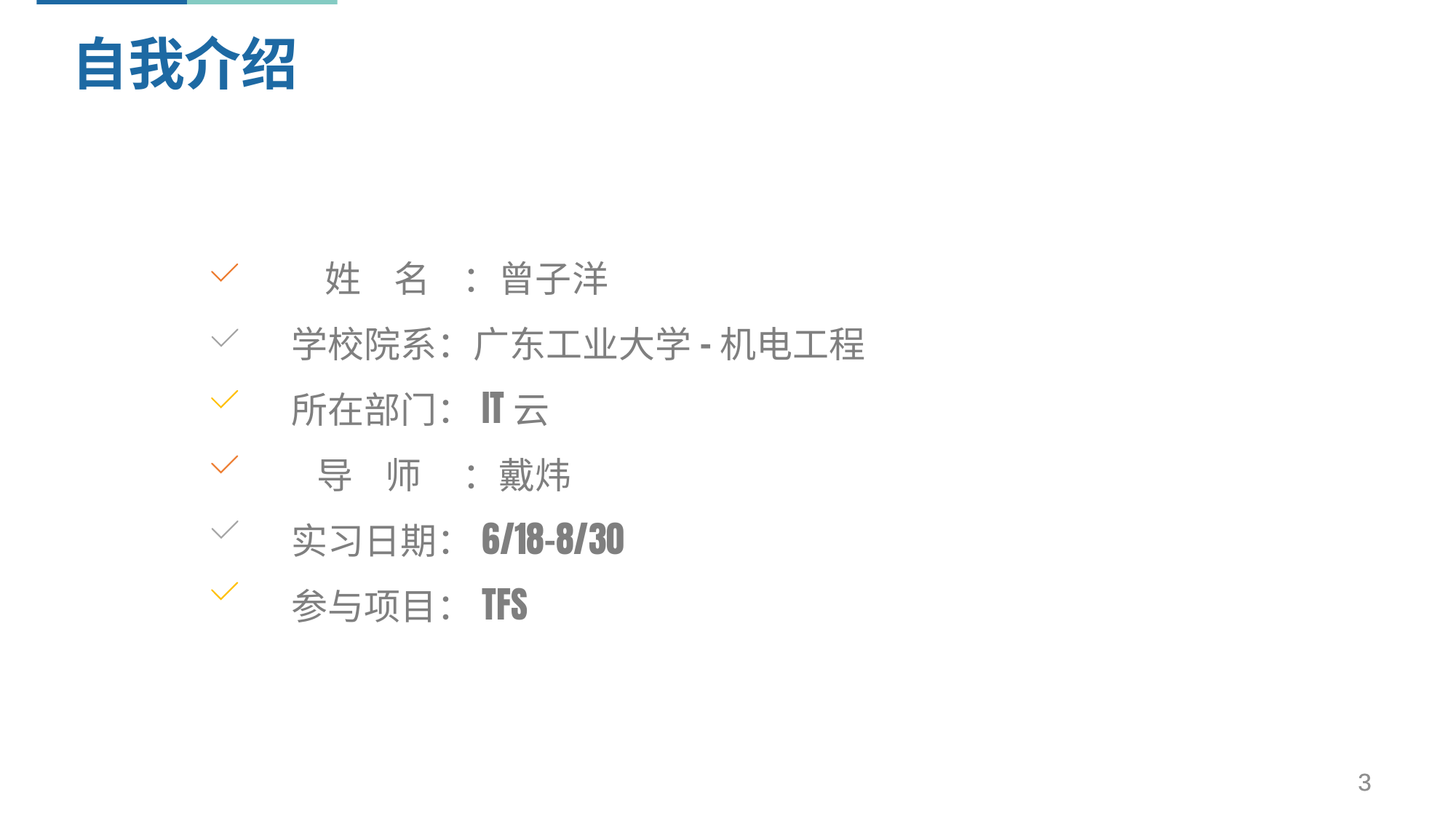

自我介绍
   姓    名    ：曾子洋
学校院系：广东工业大学-机电工程
所在部门：IT云
  导    师     ：戴炜
实习日期：6/18-8/30
参与项目：TFS

3
3